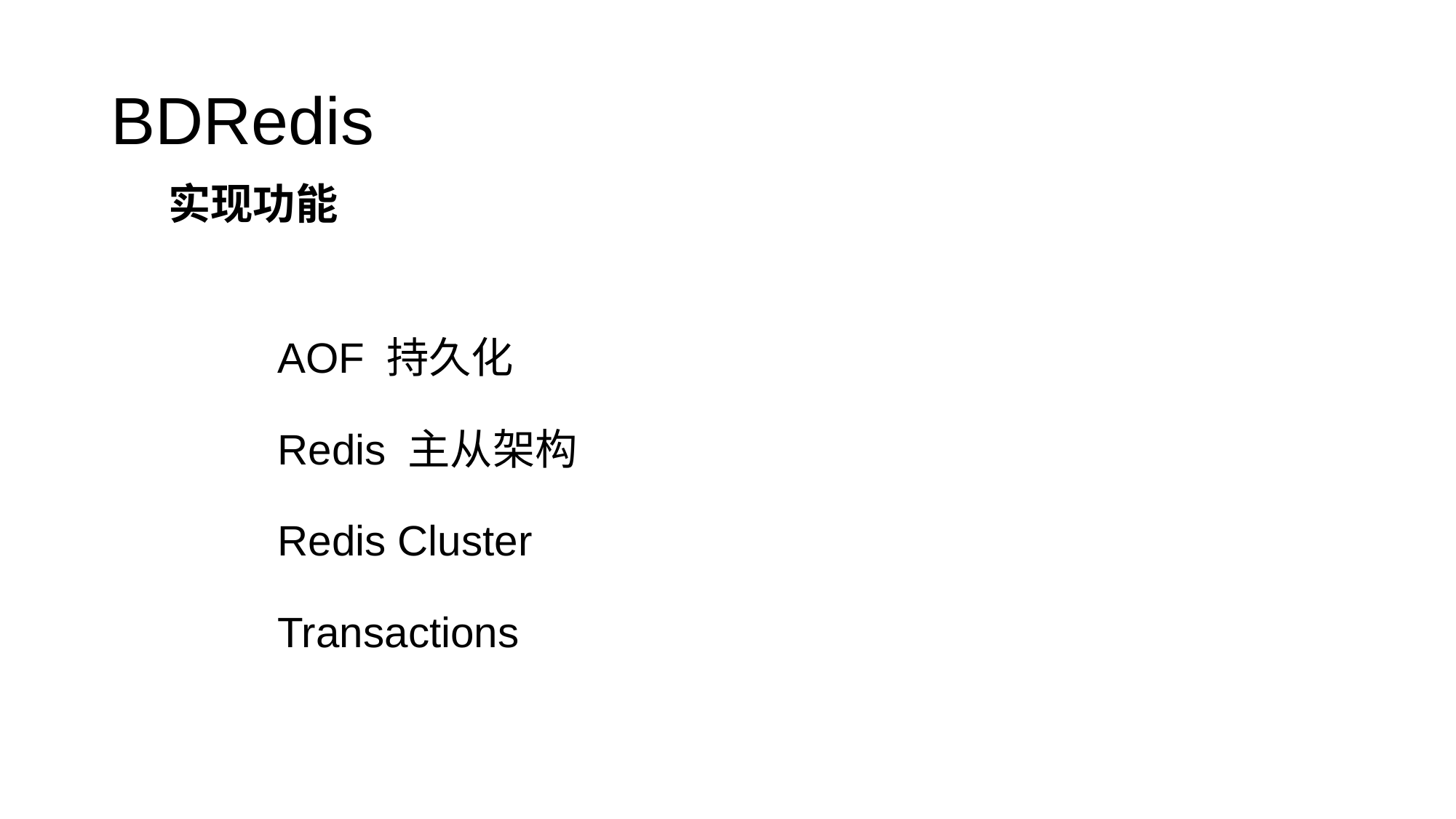

# BDRedis
实现功能

	AOF 持久化
	Redis 主从架构
	Redis Cluster
	Transactions